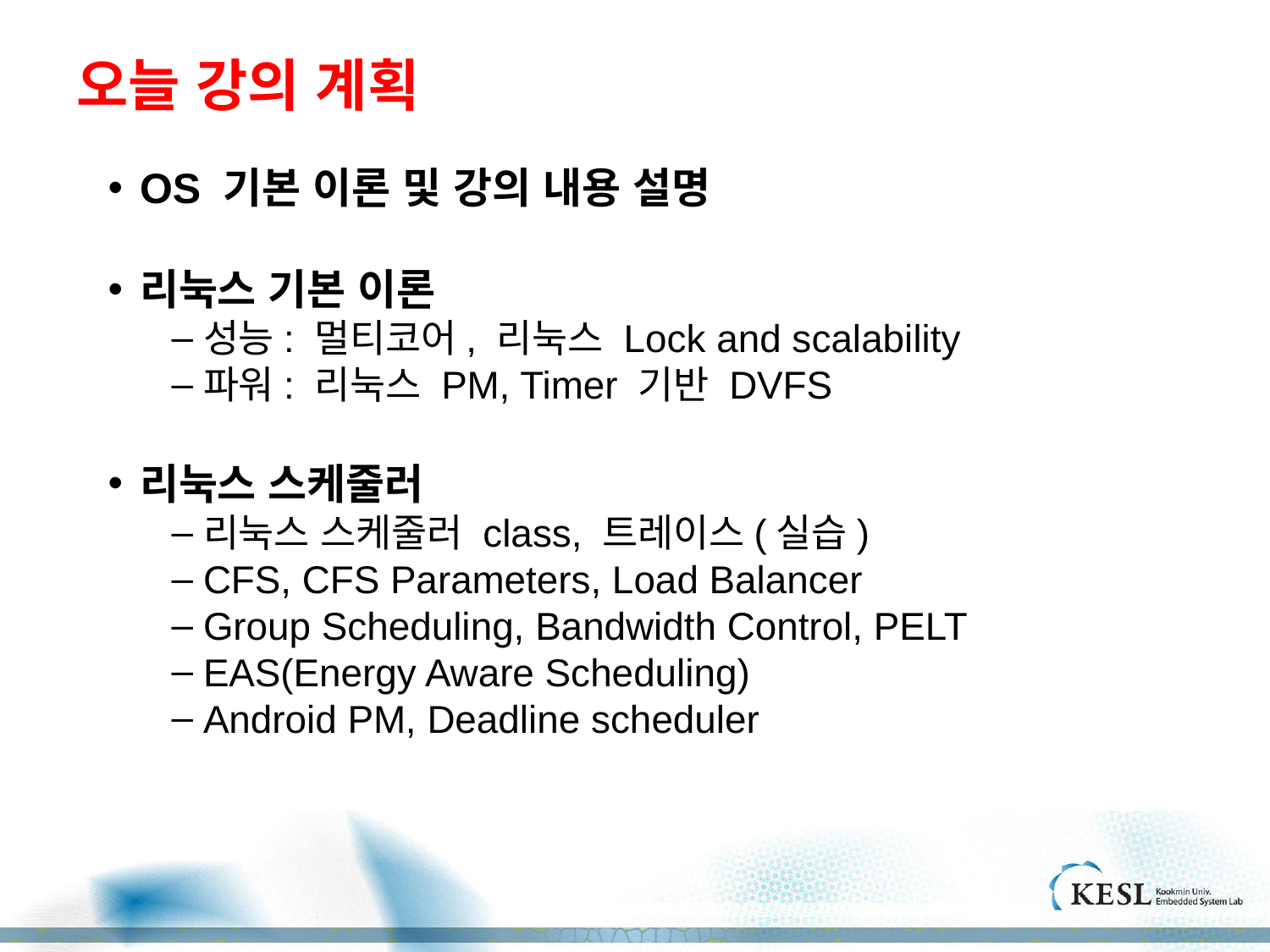

# 오늘 강의 계획
OS 기본 이론 및 강의 내용 설명

리눅스 기본 이론
성능: 멀티코어, 리눅스 Lock and scalability
파워: 리눅스 PM, Timer 기반 DVFS

리눅스 스케줄러
리눅스 스케줄러 class, 트레이스(실습)
CFS, CFS Parameters, Load Balancer
Group Scheduling, Bandwidth Control, PELT
EAS(Energy Aware Scheduling)
Android PM, Deadline scheduler